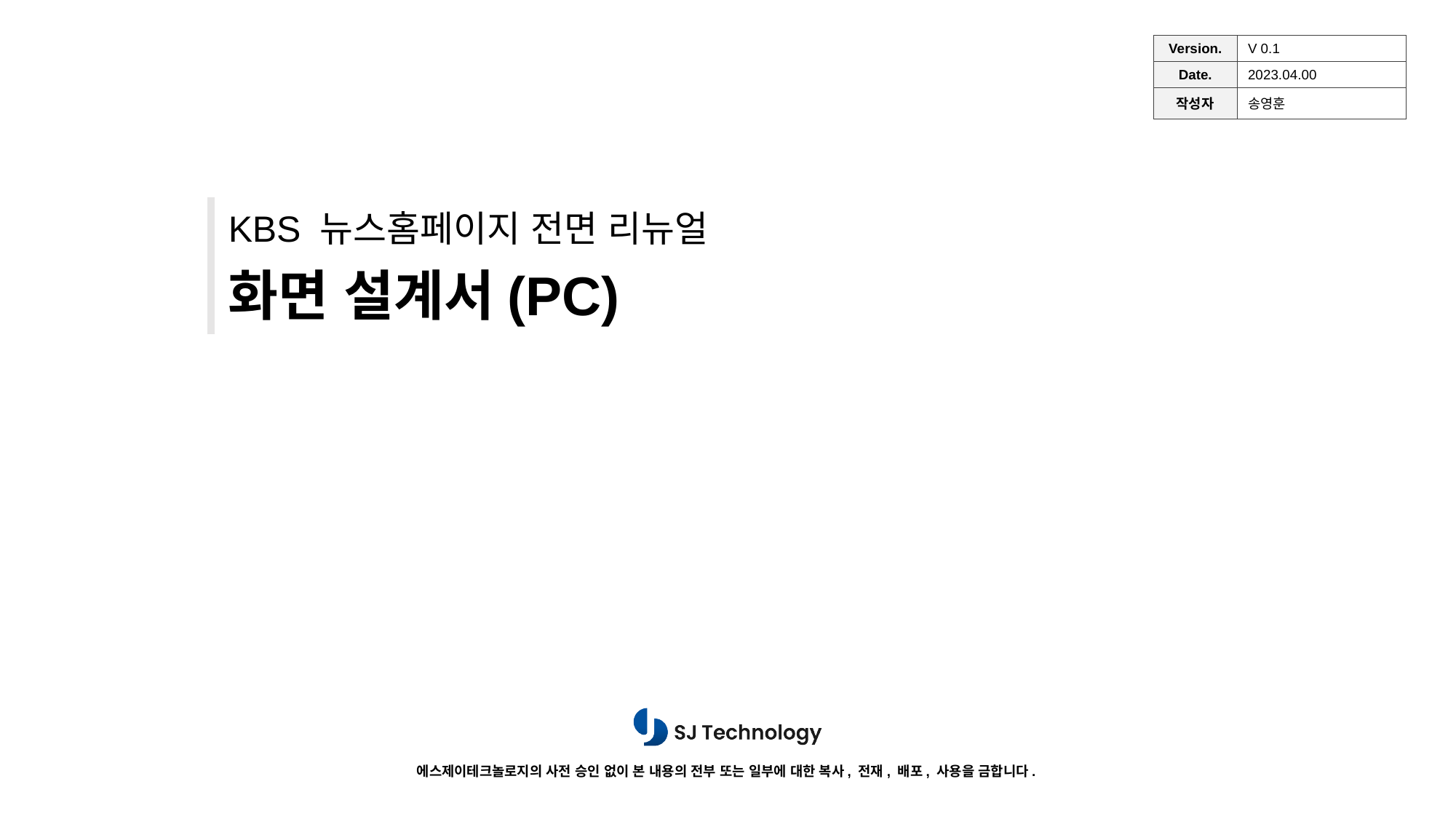

| Version. | V 0.1 |
| --- | --- |
| Date. | 2023.04.00 |
| 작성자 | 송영훈 |
KBS 뉴스홈페이지 전면 리뉴얼
# 화면 설계서(PC)